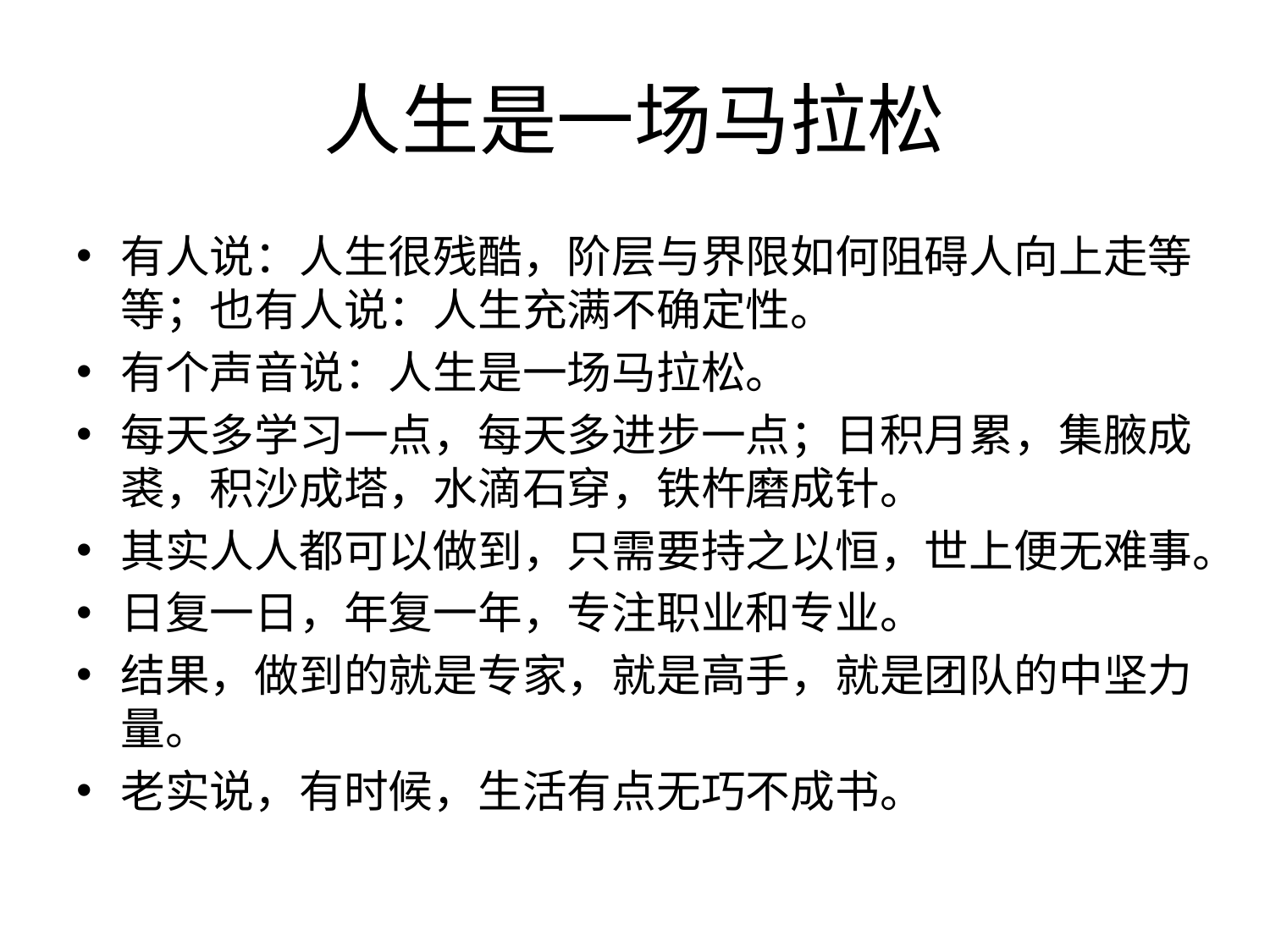

# 人生是一场马拉松
有人说：人生很残酷，阶层与界限如何阻碍人向上走等等；也有人说：人生充满不确定性。
有个声音说：人生是一场马拉松。
每天多学习一点，每天多进步一点；日积月累，集腋成裘，积沙成塔，水滴石穿，铁杵磨成针。
其实人人都可以做到，只需要持之以恒，世上便无难事。
日复一日，年复一年，专注职业和专业。
结果，做到的就是专家，就是高手，就是团队的中坚力量。
老实说，有时候，生活有点无巧不成书。